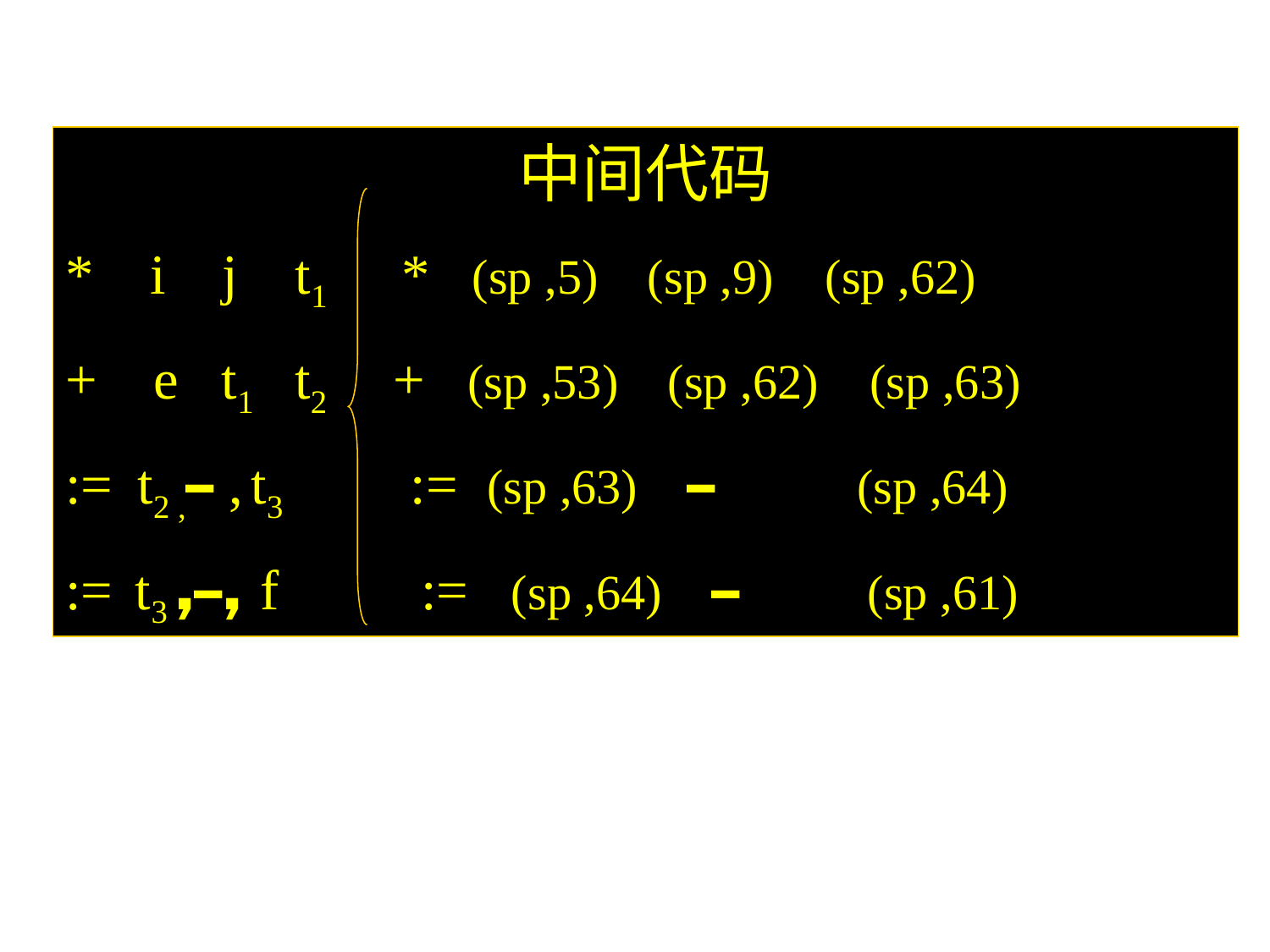

中间代码
*    i    j    t1         *   (sp ,5)    (sp ,9)    (sp ,62)
+    e   t1     t2        +   (sp ,53)    (sp ,62)    (sp ,63)
:=   t2 ,– , t3         :=  (sp ,63)    –          (sp ,64)
:=  t3 ,–, f          :=   (sp ,64)    –         (sp ,61)